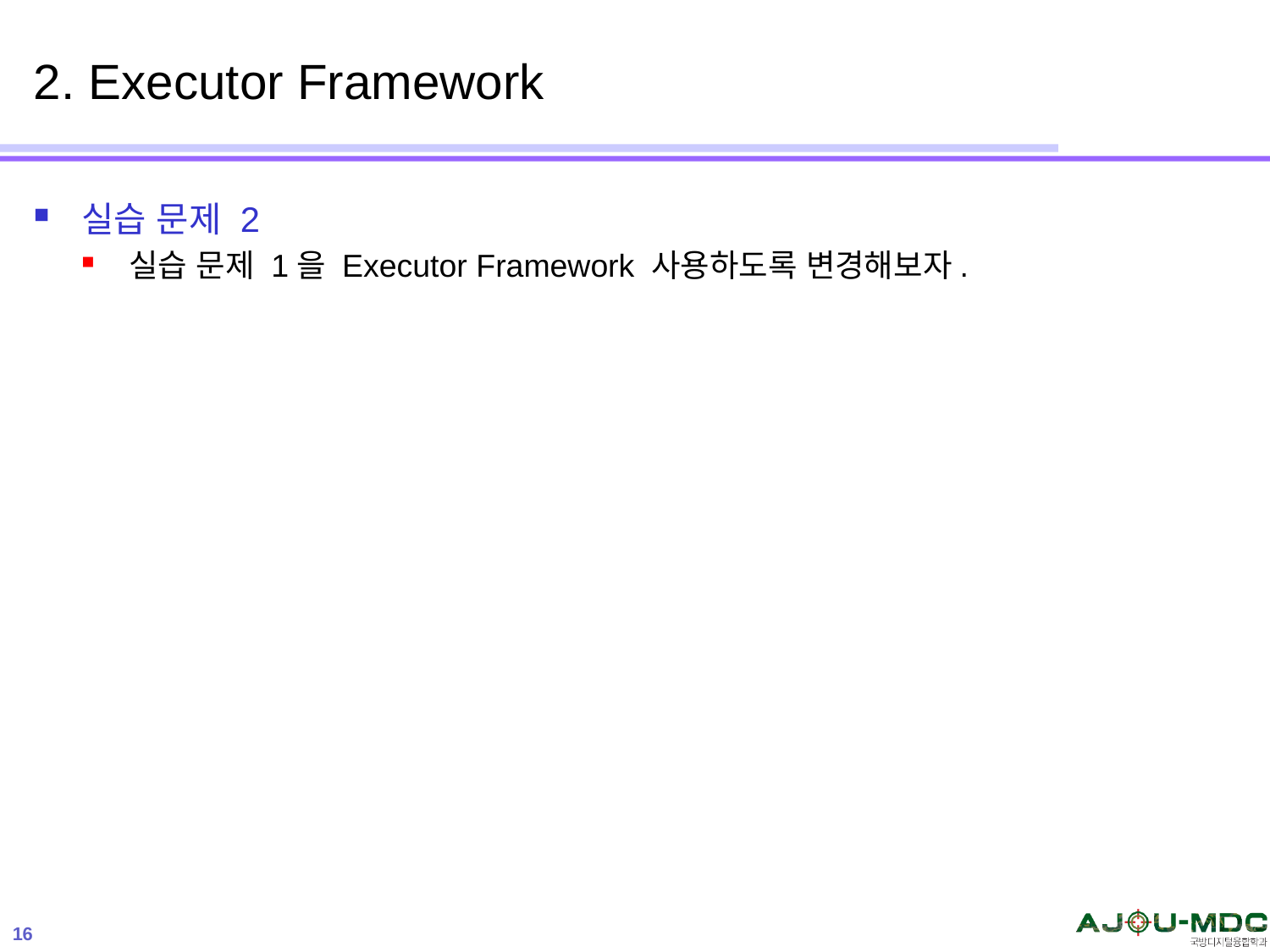

# 2. Executor Framework
실습 문제 2
실습 문제 1을 Executor Framework 사용하도록 변경해보자.

16